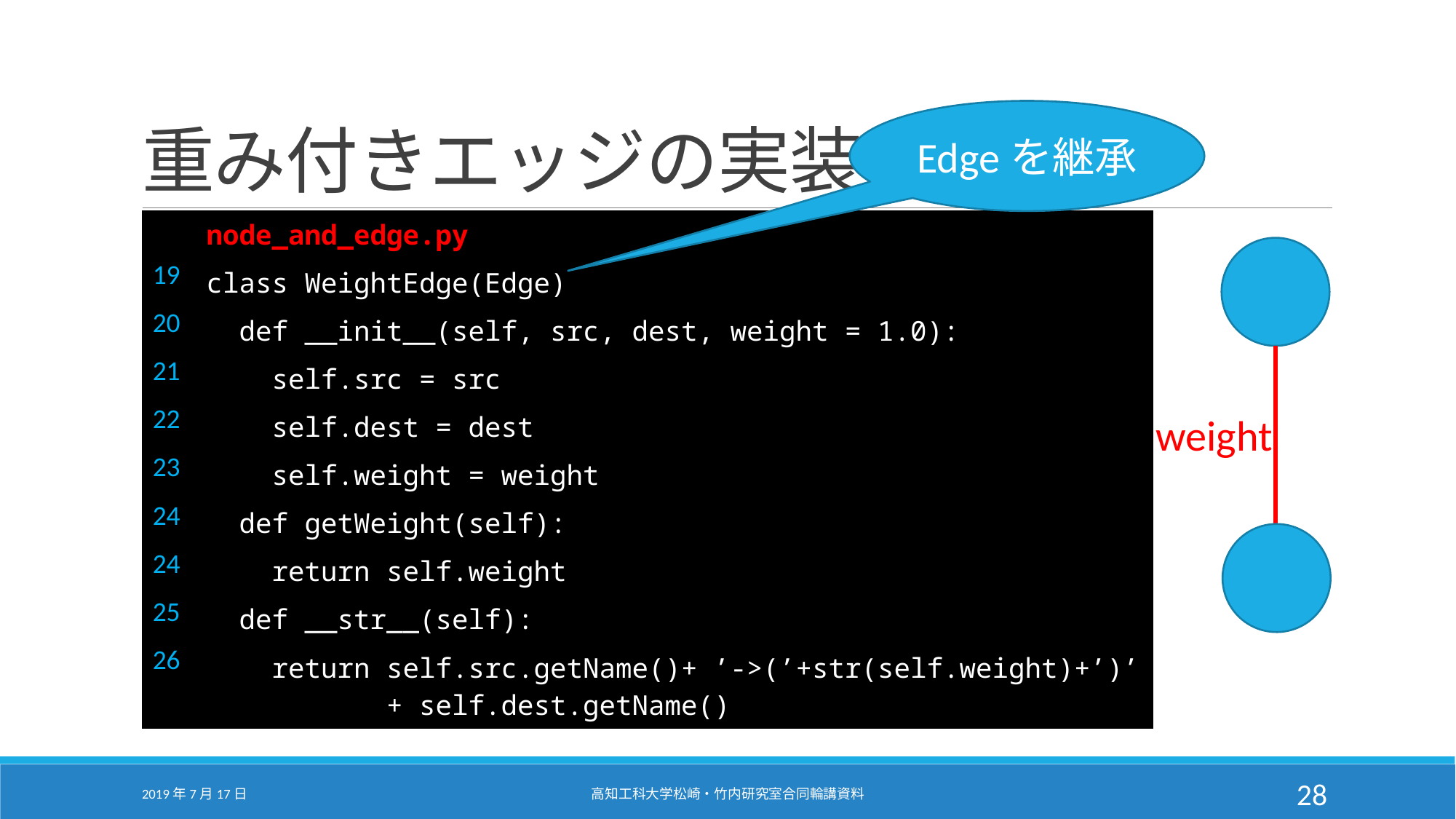

# 重み付きエッジの実装
Edgeを継承
|  | node\_and\_edge.py |
| --- | --- |
| 19 | class WeightEdge(Edge) |
| 20 | def \_\_init\_\_(self, src, dest, weight = 1.0): |
| 21 | self.src = src |
| 22 | self.dest = dest |
| 23 | self.weight = weight |
| 24 | def getWeight(self): |
| 24 | return self.weight |
| 25 | def \_\_str\_\_(self): |
| 26 | return self.src.getName()+ ’->(’+str(self.weight)+’)’ + self.dest.getName() |

weight

2019年7月17日
高知工科大学松崎・竹内研究室合同輪講資料
28